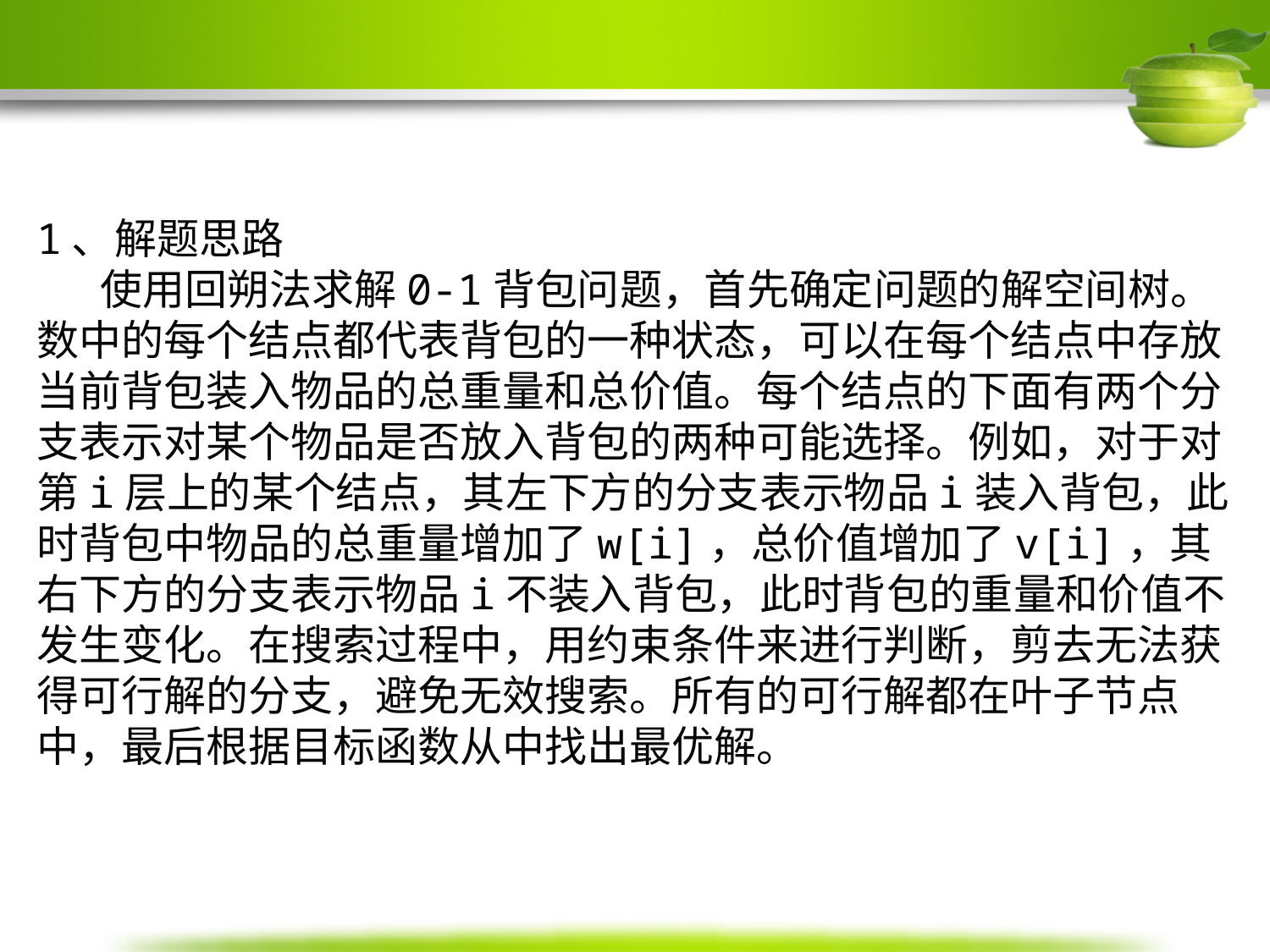

1、解题思路
使用回朔法求解0-1背包问题，首先确定问题的解空间树。数中的每个结点都代表背包的一种状态，可以在每个结点中存放当前背包装入物品的总重量和总价值。每个结点的下面有两个分支表示对某个物品是否放入背包的两种可能选择。例如，对于对第i层上的某个结点，其左下方的分支表示物品i装入背包，此时背包中物品的总重量增加了w[i]，总价值增加了v[i]，其右下方的分支表示物品i不装入背包，此时背包的重量和价值不发生变化。在搜索过程中，用约束条件来进行判断，剪去无法获得可行解的分支，避免无效搜索。所有的可行解都在叶子节点中，最后根据目标函数从中找出最优解。